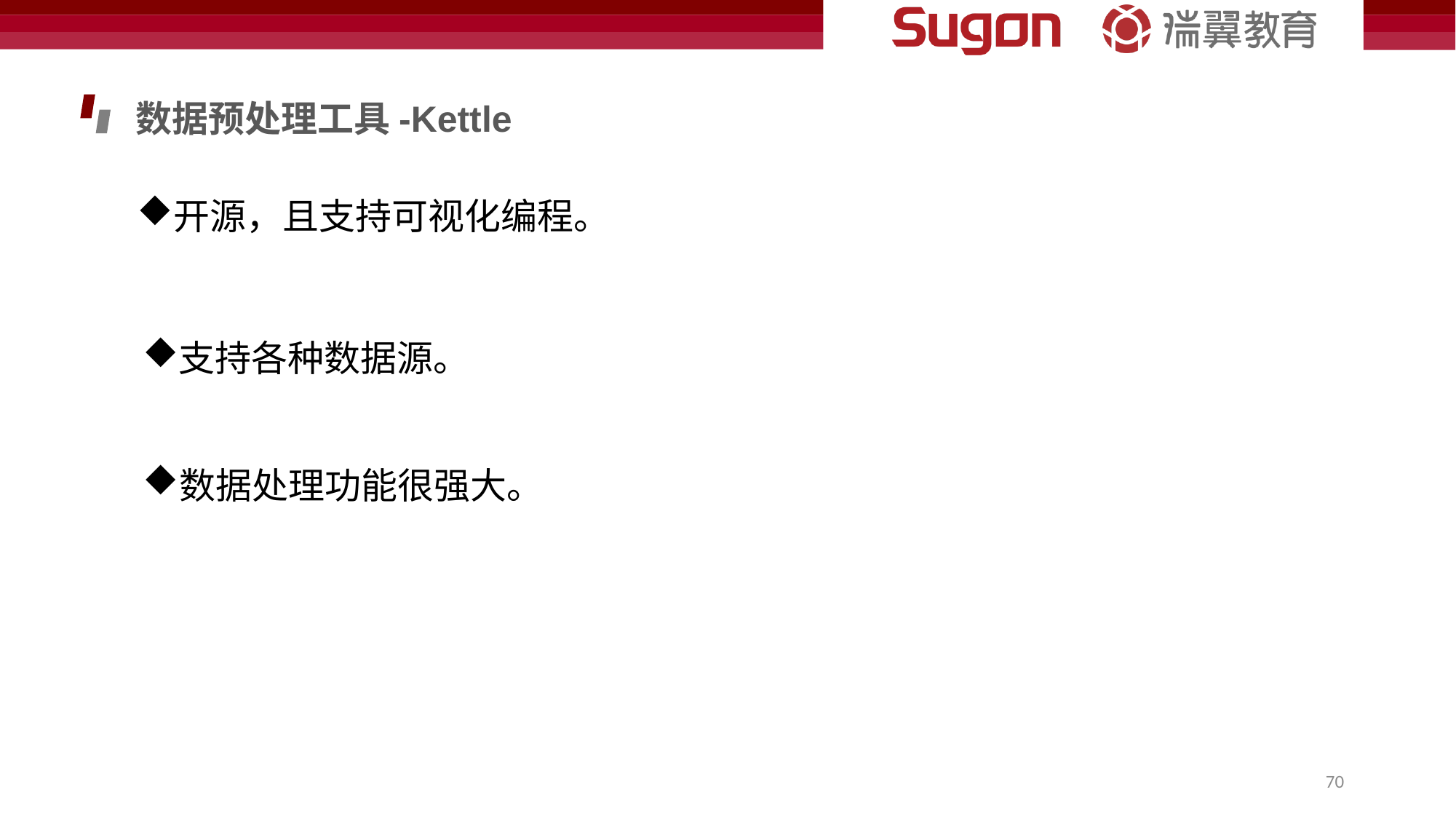

数据预处理工具-Kettle

开源，且支持可视化编程。
支持各种数据源。
数据处理功能很强大。
70